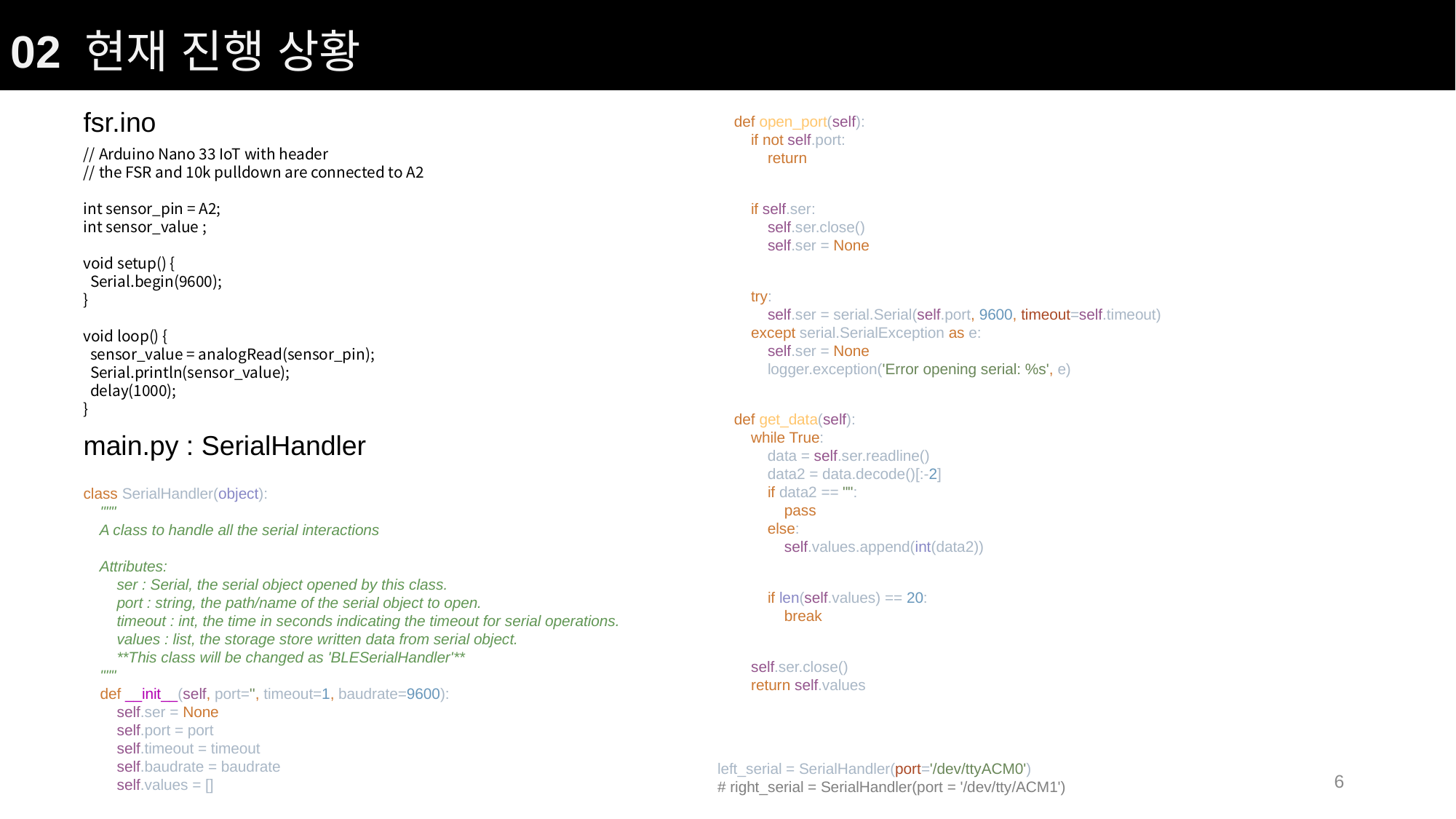

02 현재 진행 상황
fsr.ino
    def open_port(self):
        if not self.port:
            return
        if self.ser:
            self.ser.close()
            self.ser = None
        try:
            self.ser = serial.Serial(self.port, 9600, timeout=self.timeout)
        except serial.SerialException as e:
            self.ser = None
            logger.exception('Error opening serial: %s', e)
    def get_data(self):
        while True:
            data = self.ser.readline()
            data2 = data.decode()[:-2]
            if data2 == "":
                pass
            else:
                self.values.append(int(data2))
            if len(self.values) == 20:
                break
        self.ser.close()
        return self.values
left_serial = SerialHandler(port='/dev/ttyACM0')
# right_serial = SerialHandler(port = '/dev/tty/ACM1')
// Arduino Nano 33 IoT with header
// the FSR and 10k pulldown are connected to A2

int sensor_pin = A2;
int sensor_value ;

void setup() {
  Serial.begin(9600);
}

void loop() {
  sensor_value = analogRead(sensor_pin);
  Serial.println(sensor_value);
  delay(1000);
}
main.py : SerialHandler
class SerialHandler(object):
    """
    A class to handle all the serial interactions
    Attributes:
        ser : Serial, the serial object opened by this class.
        port : string, the path/name of the serial object to open.
        timeout : int, the time in seconds indicating the timeout for serial operations.
        values : list, the storage store written data from serial object.
        **This class will be changed as 'BLESerialHandler'**
    """
    def __init__(self, port='', timeout=1, baudrate=9600):
        self.ser = None
        self.port = port
        self.timeout = timeout
        self.baudrate = baudrate
        self.values = []
6